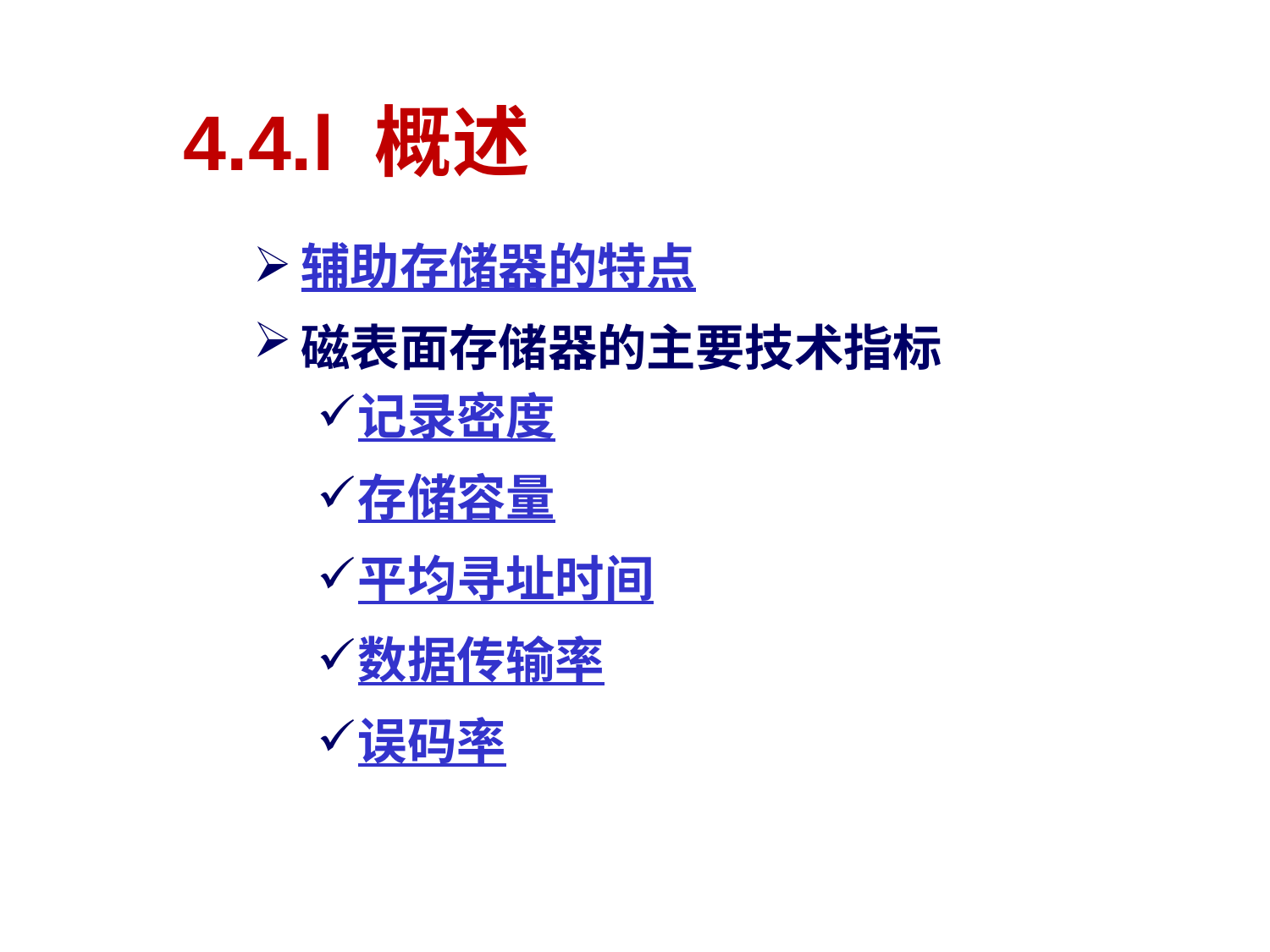

# 4.4.l 概述
辅助存储器的特点
磁表面存储器的主要技术指标
记录密度
存储容量
平均寻址时间
数据传输率
误码率